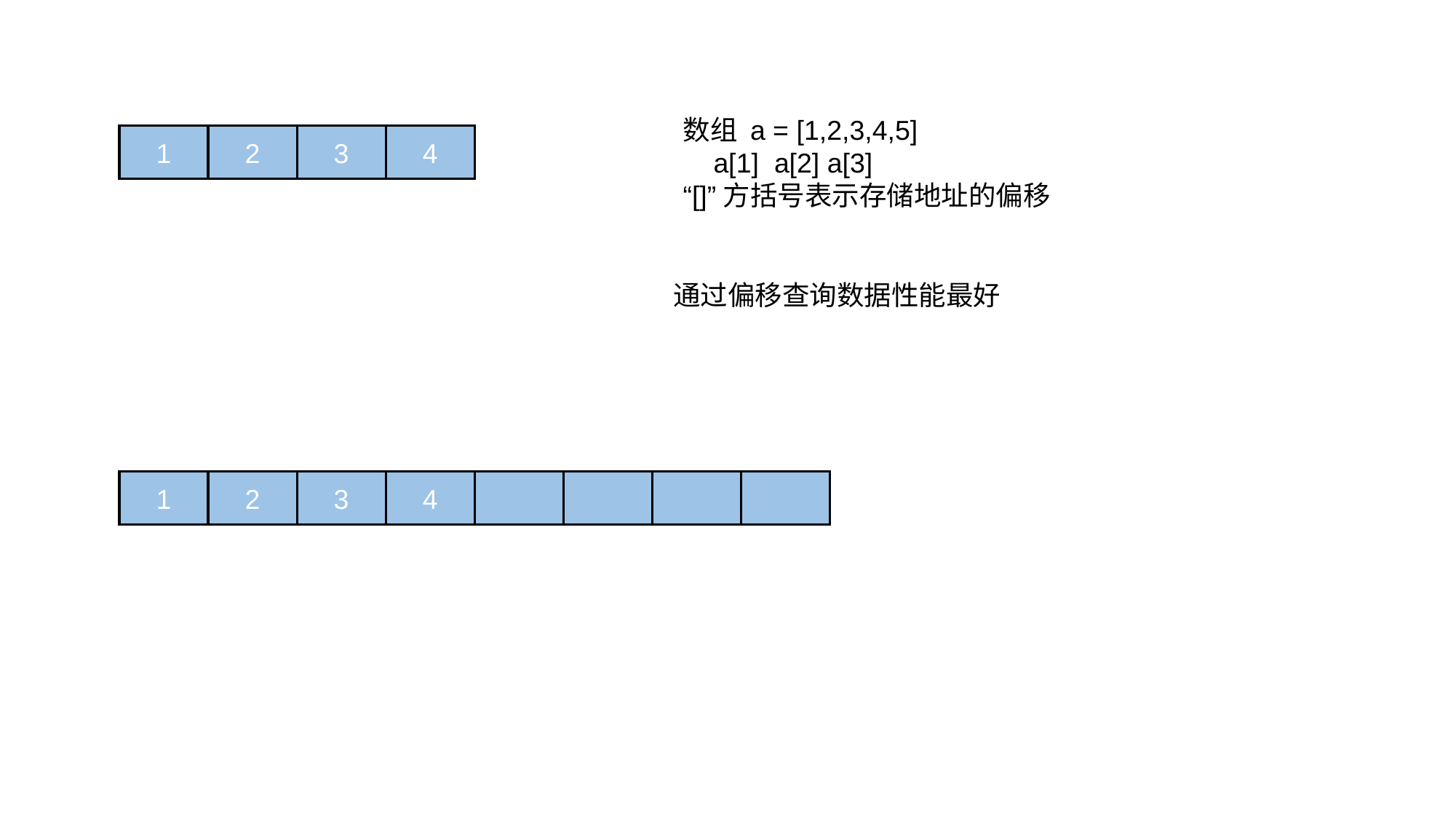

数组 a = [1,2,3,4,5]
    a[1]  a[2] a[3]
“[]”方括号表示存储地址的偏移
1
2
3
4
通过偏移查询数据性能最好
1
2
3
4